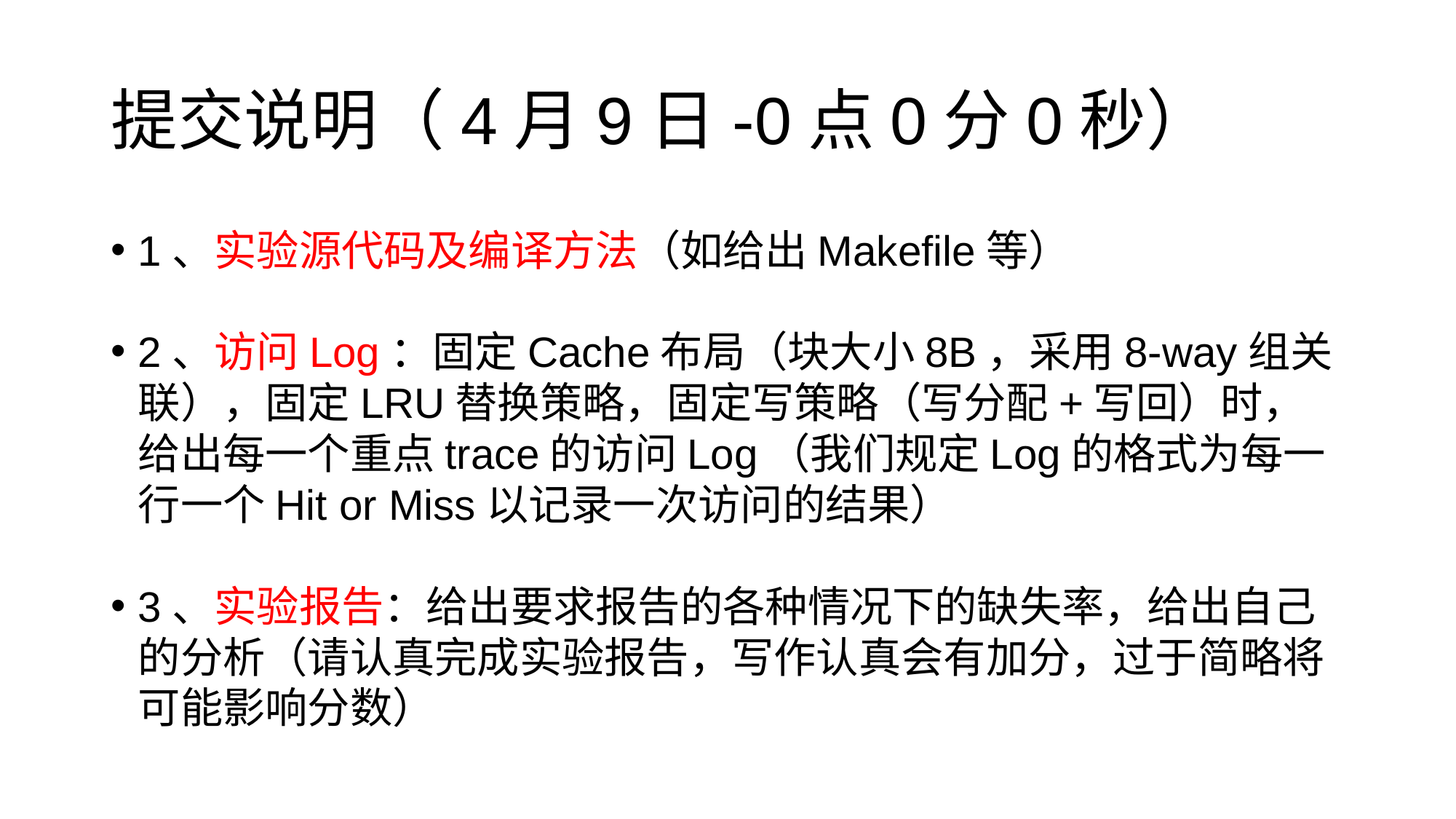

# 提交说明（4月9日-0点0分0秒）
1、实验源代码及编译方法（如给出Makefile等）

2、访问Log：固定Cache布局（块大小8B，采用8-way组关联），固定LRU替换策略，固定写策略（写分配+写回）时，给出每一个重点trace的访问Log（我们规定Log的格式为每一行一个Hit or Miss以记录一次访问的结果）

3、实验报告：给出要求报告的各种情况下的缺失率，给出自己的分析（请认真完成实验报告，写作认真会有加分，过于简略将可能影响分数）